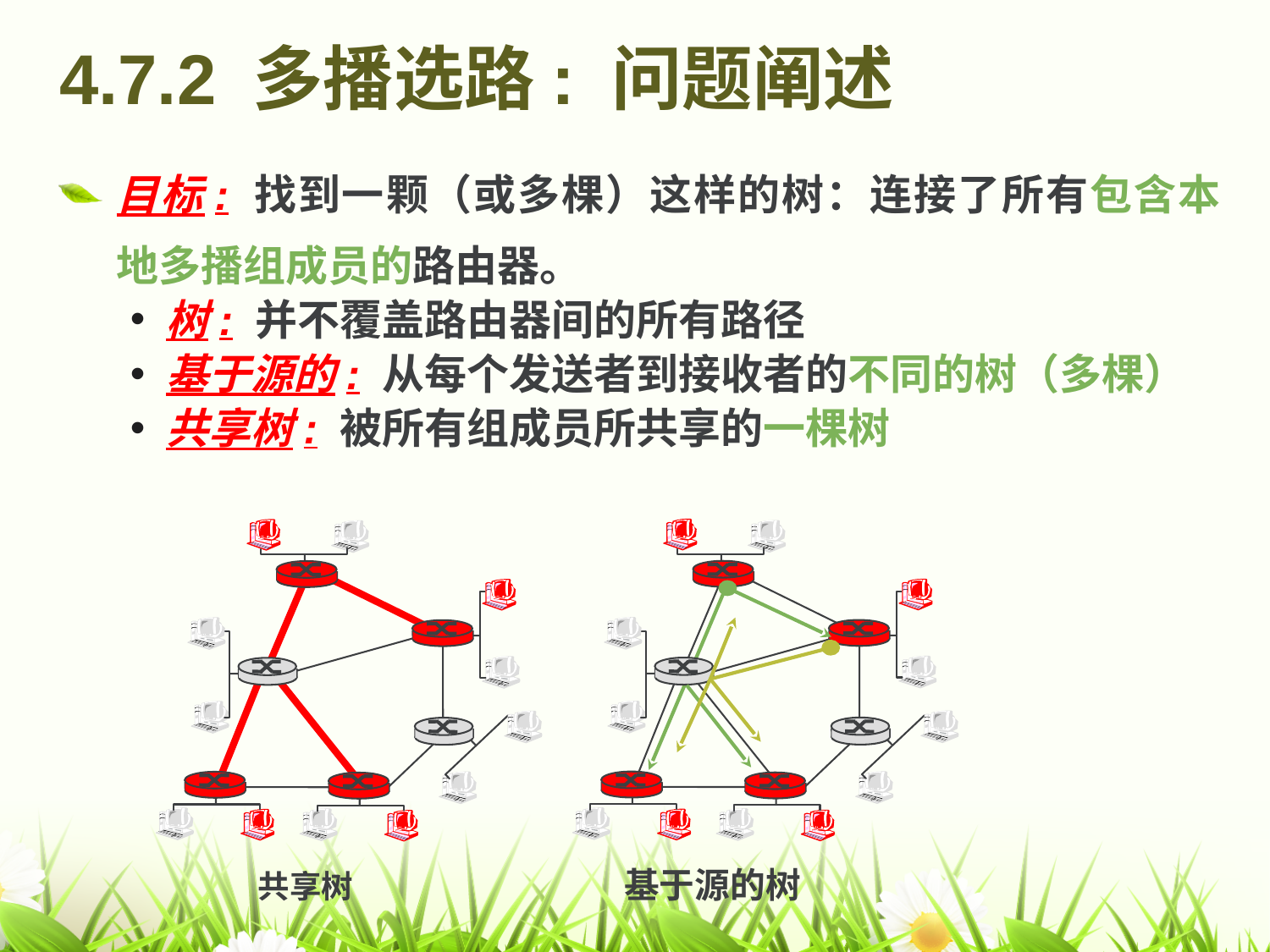

# 4.7.2 多播选路: 问题阐述
目标: 找到一颗（或多棵）这样的树：连接了所有包含本地多播组成员的路由器。
树: 并不覆盖路由器间的所有路径
基于源的: 从每个发送者到接收者的不同的树（多棵）
共享树: 被所有组成员所共享的一棵树

基于源的树

共享树